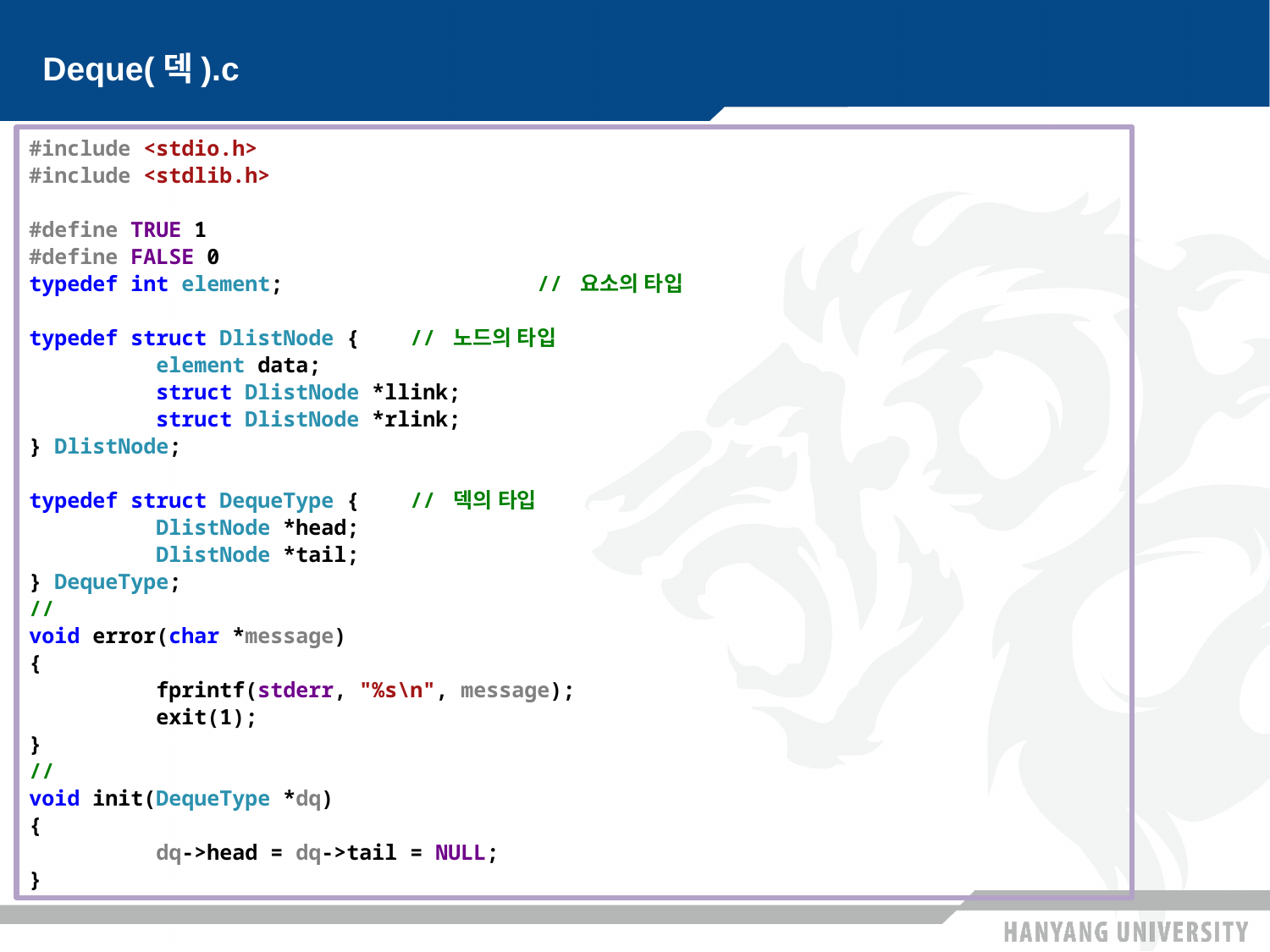

# Deque(덱).c
#include <stdio.h>
#include <stdlib.h>

#define TRUE 1
#define FALSE 0
typedef int element;		// 요소의 타입

typedef struct DlistNode {	// 노드의 타입
	element data;
	struct DlistNode *llink;
	struct DlistNode *rlink;
} DlistNode;

typedef struct DequeType {	// 덱의 타입
	DlistNode *head;
	DlistNode *tail;
} DequeType;
//
void error(char *message)
{
	fprintf(stderr, "%s\n", message);
	exit(1);
}
//
void init(DequeType *dq)
{
	dq->head = dq->tail = NULL;
}